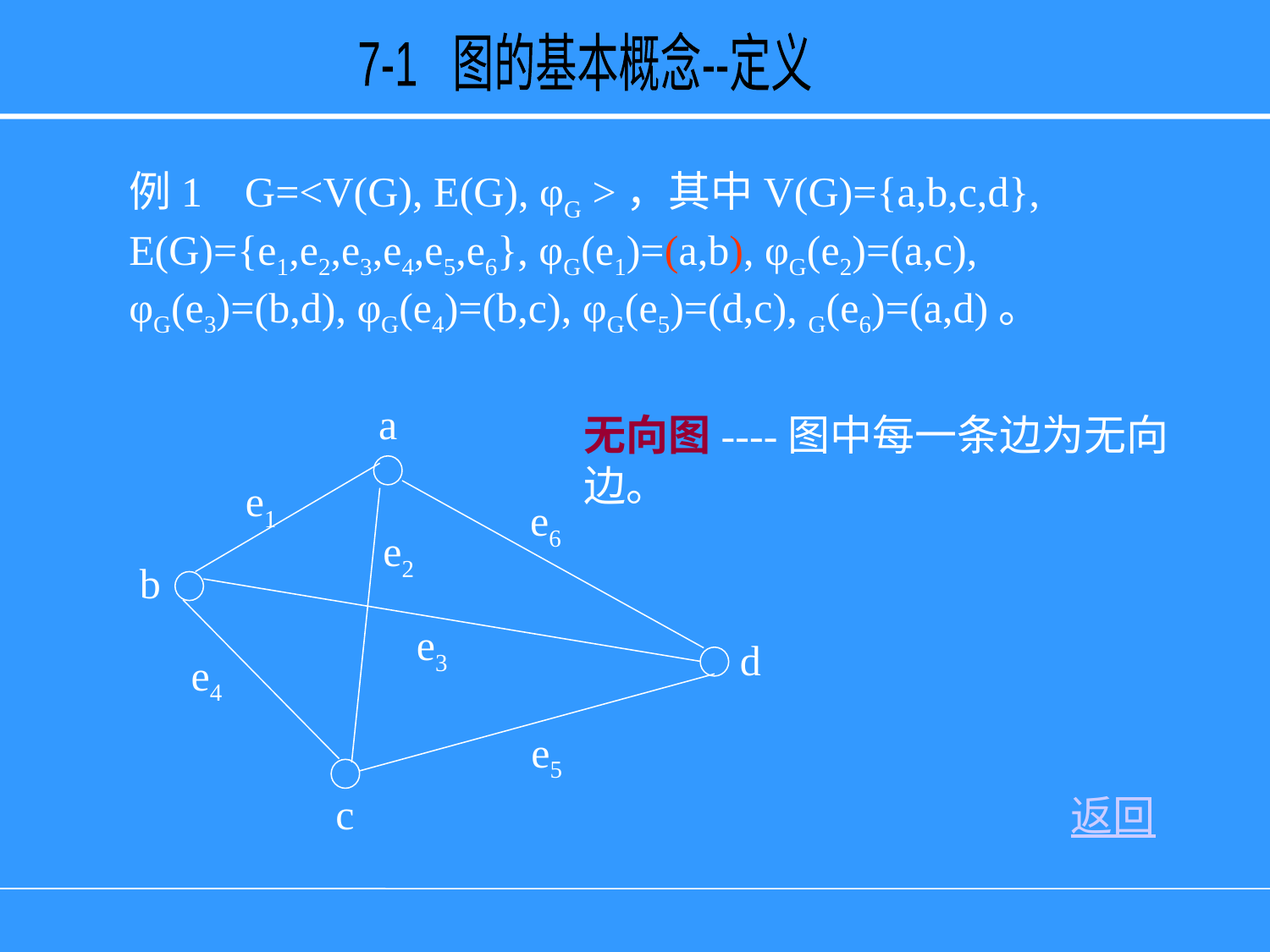

7-1   图的基本概念--定义

例1    G=<V(G), E(G), φG >，其中V(G)={a,b,c,d}, E(G)={e1,e2,e3,e4,e5,e6}, φG(e1)=(a,b), φG(e2)=(a,c),
φG(e3)=(b,d), φG(e4)=(b,c), φG(e5)=(d,c), G(e6)=(a,d)。
a

e1

e6
e2
b

e3
d
e4

e5

c
无向图----图中每一条边为无向边。
返回